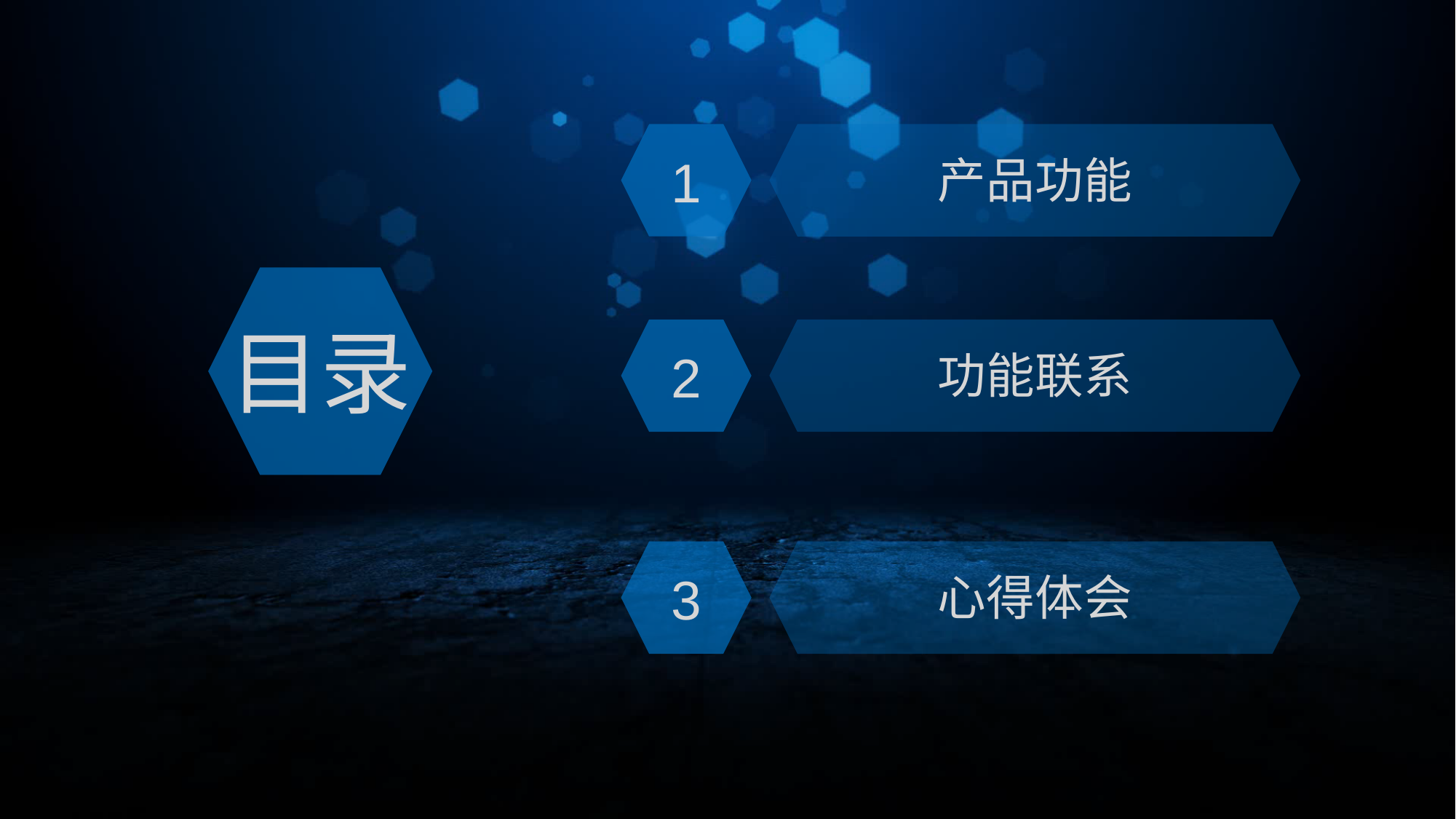

1

产品功能

目录

2

功能联系

3

心得体会